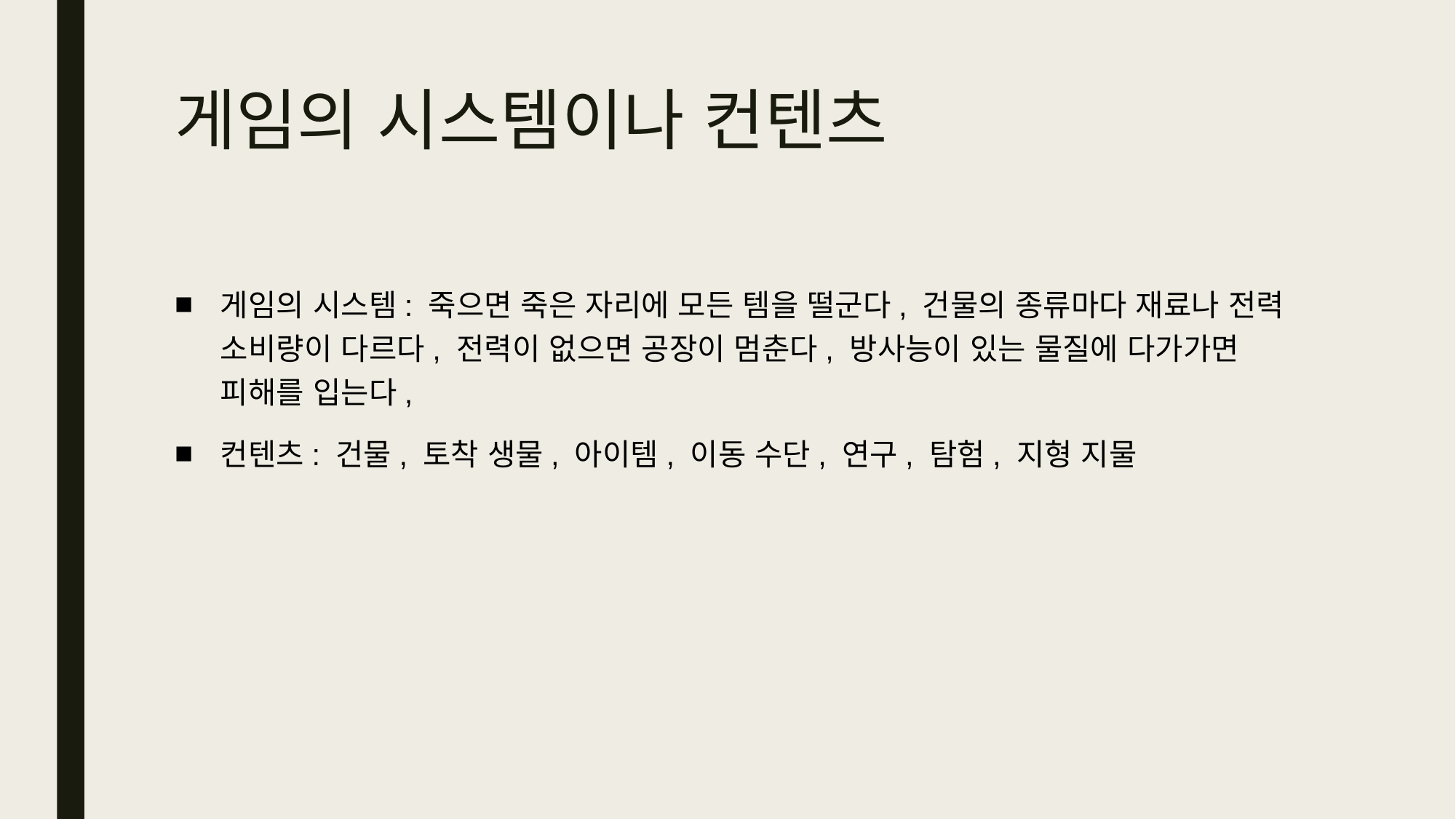

# 게임의 시스템이나 컨텐츠
게임의 시스템: 죽으면 죽은 자리에 모든 템을 떨군다, 건물의 종류마다 재료나 전력 소비량이 다르다, 전력이 없으면 공장이 멈춘다, 방사능이 있는 물질에 다가가면 피해를 입는다,
컨텐츠: 건물, 토착 생물, 아이템, 이동 수단, 연구, 탐험, 지형 지물